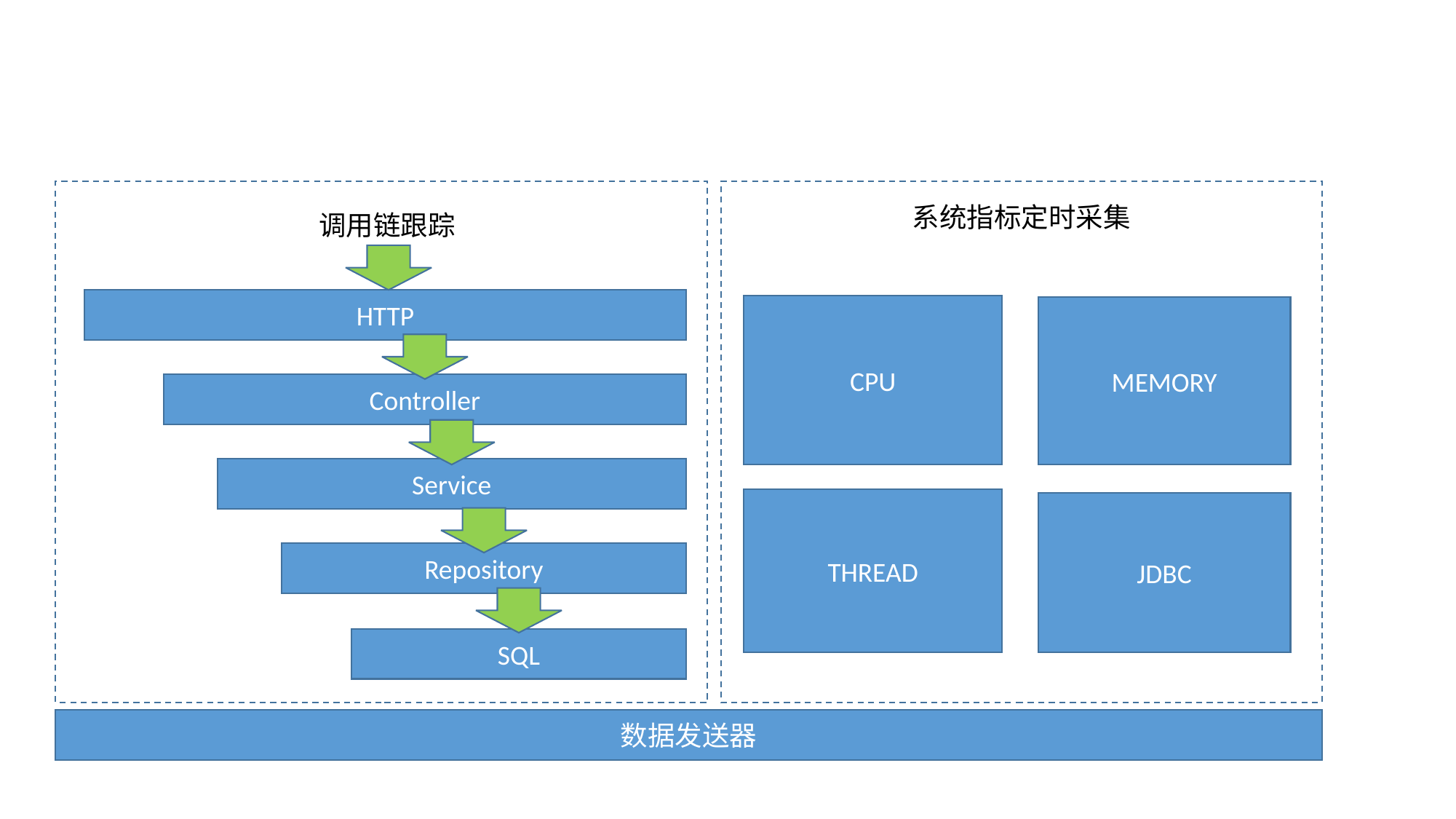

系统指标定时采集
调用链跟踪

HTTP
CPU
MEMORY

Controller

Service
THREAD
JDBC

Repository

SQL
数据发送器